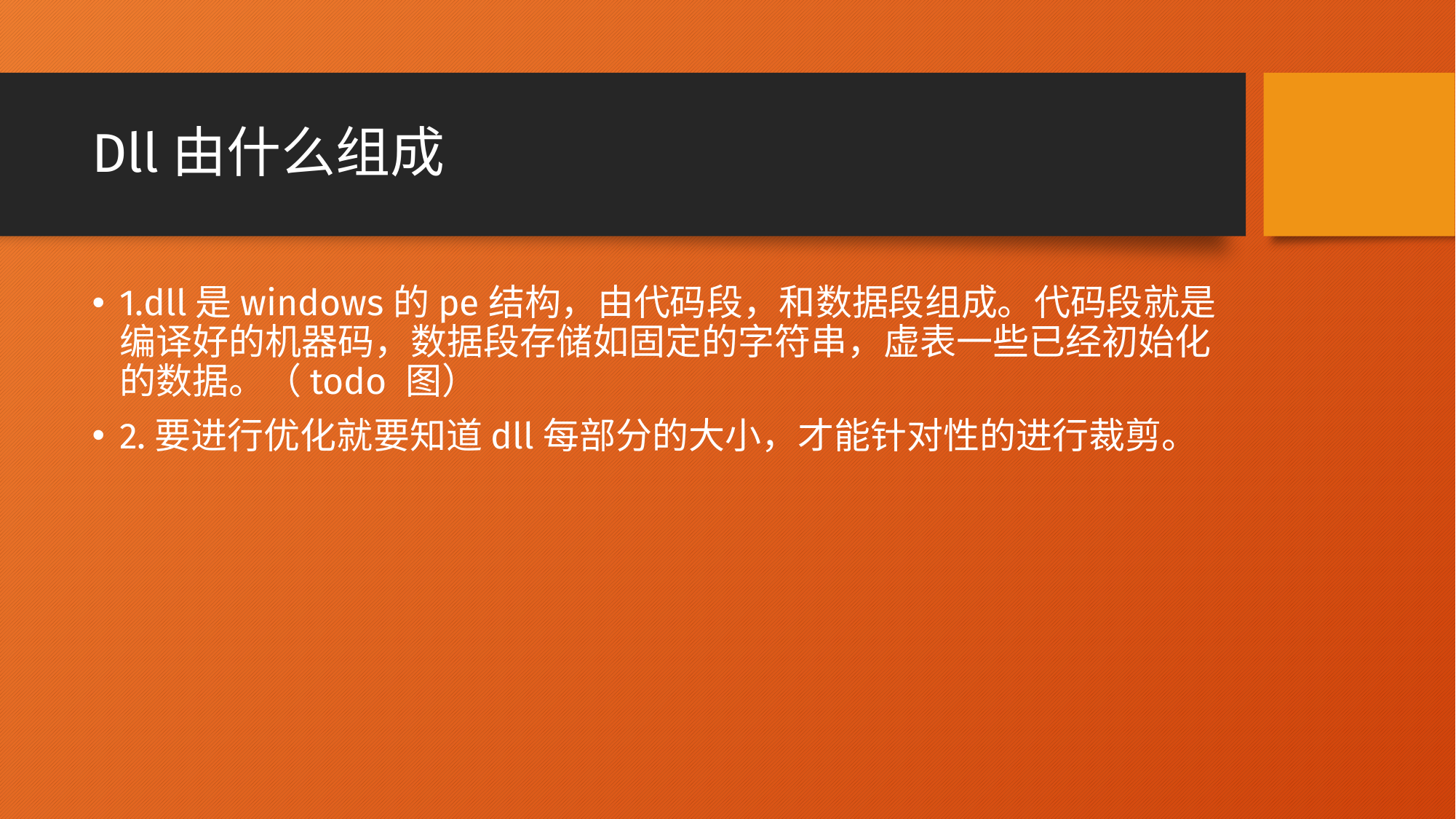

# Dll由什么组成
1.dll是windows的pe结构，由代码段，和数据段组成。代码段就是编译好的机器码，数据段存储如固定的字符串，虚表一些已经初始化的数据。（todo 图）
2.要进行优化就要知道dll每部分的大小，才能针对性的进行裁剪。